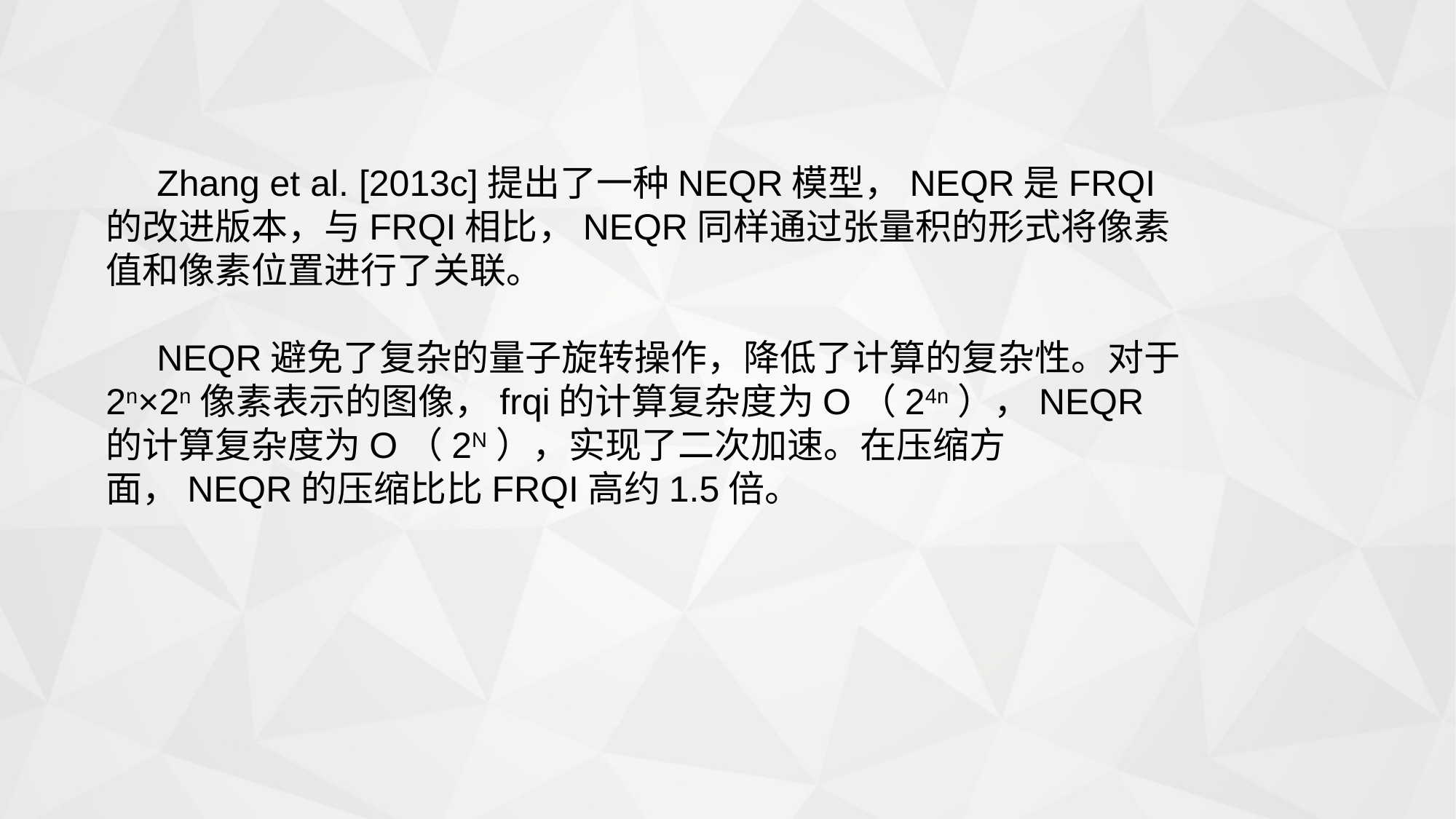

Zhang et al. [2013c]提出了一种NEQR模型，NEQR是FRQI的改进版本，与FRQI相比，NEQR同样通过张量积的形式将像素值和像素位置进行了关联。

     NEQR避免了复杂的量子旋转操作，降低了计算的复杂性。对于2n×2n像素表示的图像，frqi的计算复杂度为O（24n），NEQR的计算复杂度为O（2N），实现了二次加速。在压缩方面，NEQR的压缩比比FRQI高约1.5倍。